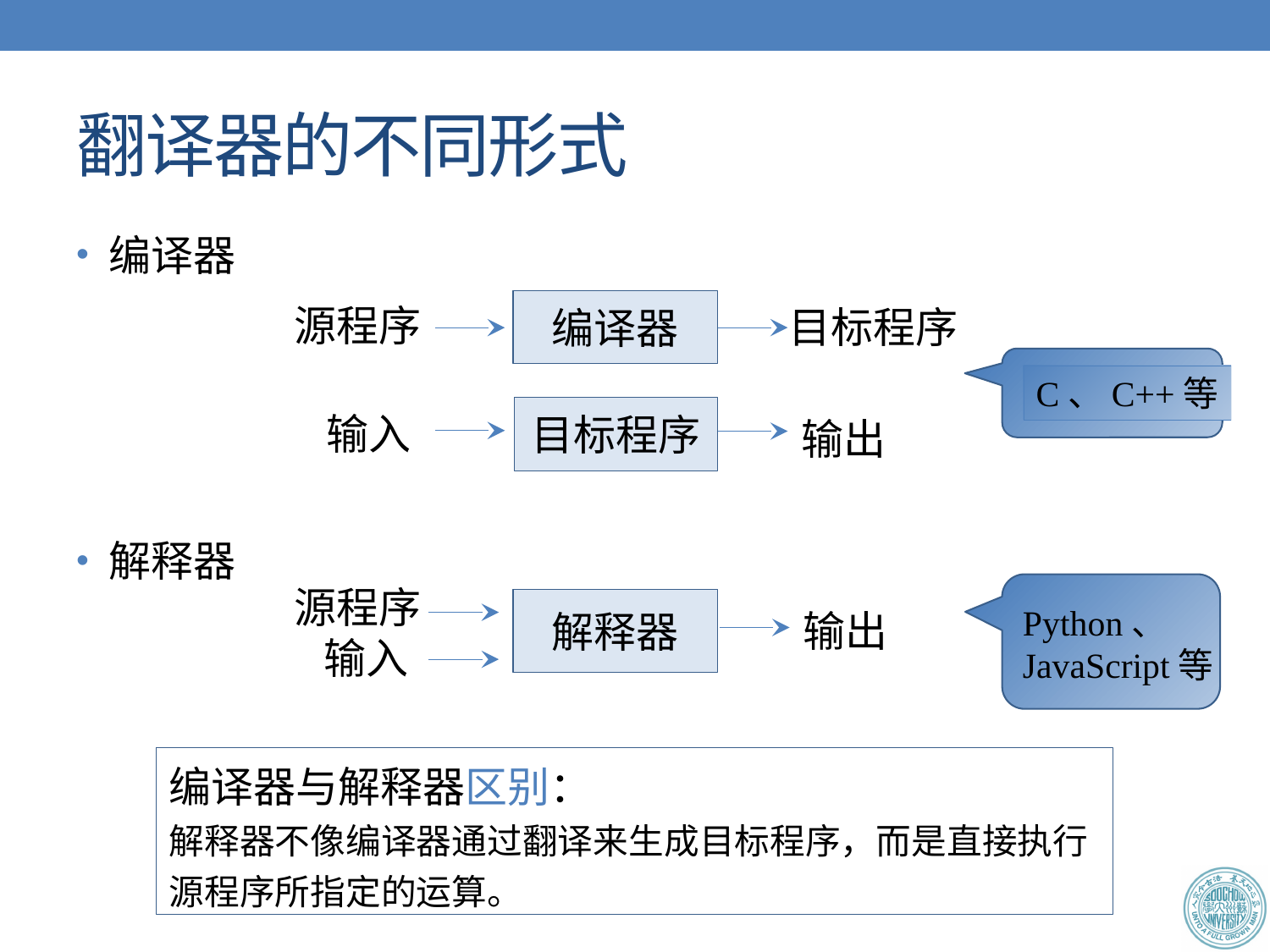

# 翻译器的不同形式
 编译器

编译器
源程序
目标程序
目标程序
 输入
输出

C、C++等
 解释器

Python、
JavaScript等
源程序
  输入
解释器
输出
编译器与解释器区别：
解释器不像编译器通过翻译来生成目标程序，而是直接执行源程序所指定的运算。